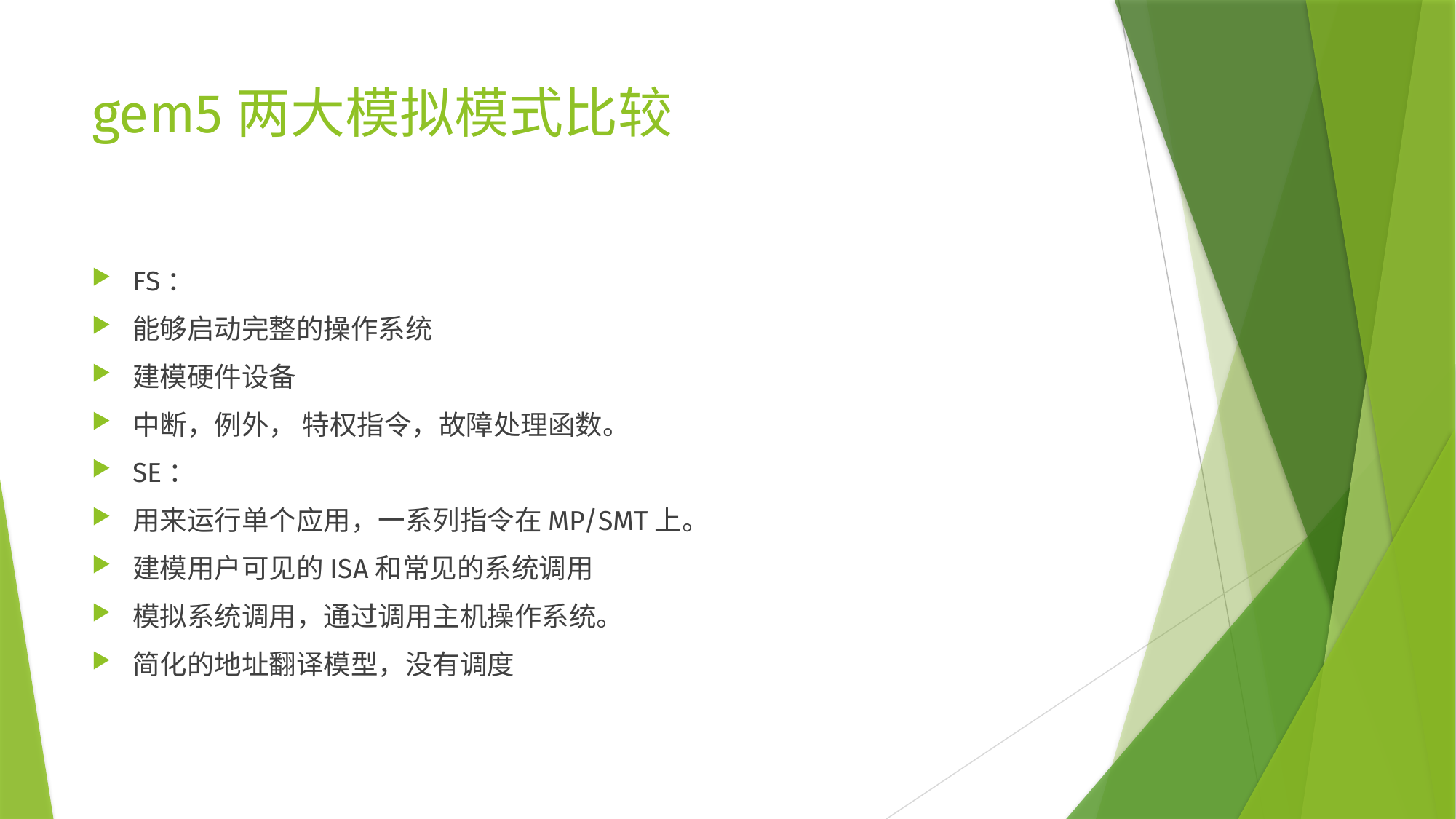

# gem5两大模拟模式比较
FS：
能够启动完整的操作系统
建模硬件设备
中断，例外， 特权指令，故障处理函数。
SE：
用来运行单个应用，一系列指令在MP/SMT上。
建模用户可见的ISA和常见的系统调用
模拟系统调用，通过调用主机操作系统。
简化的地址翻译模型，没有调度